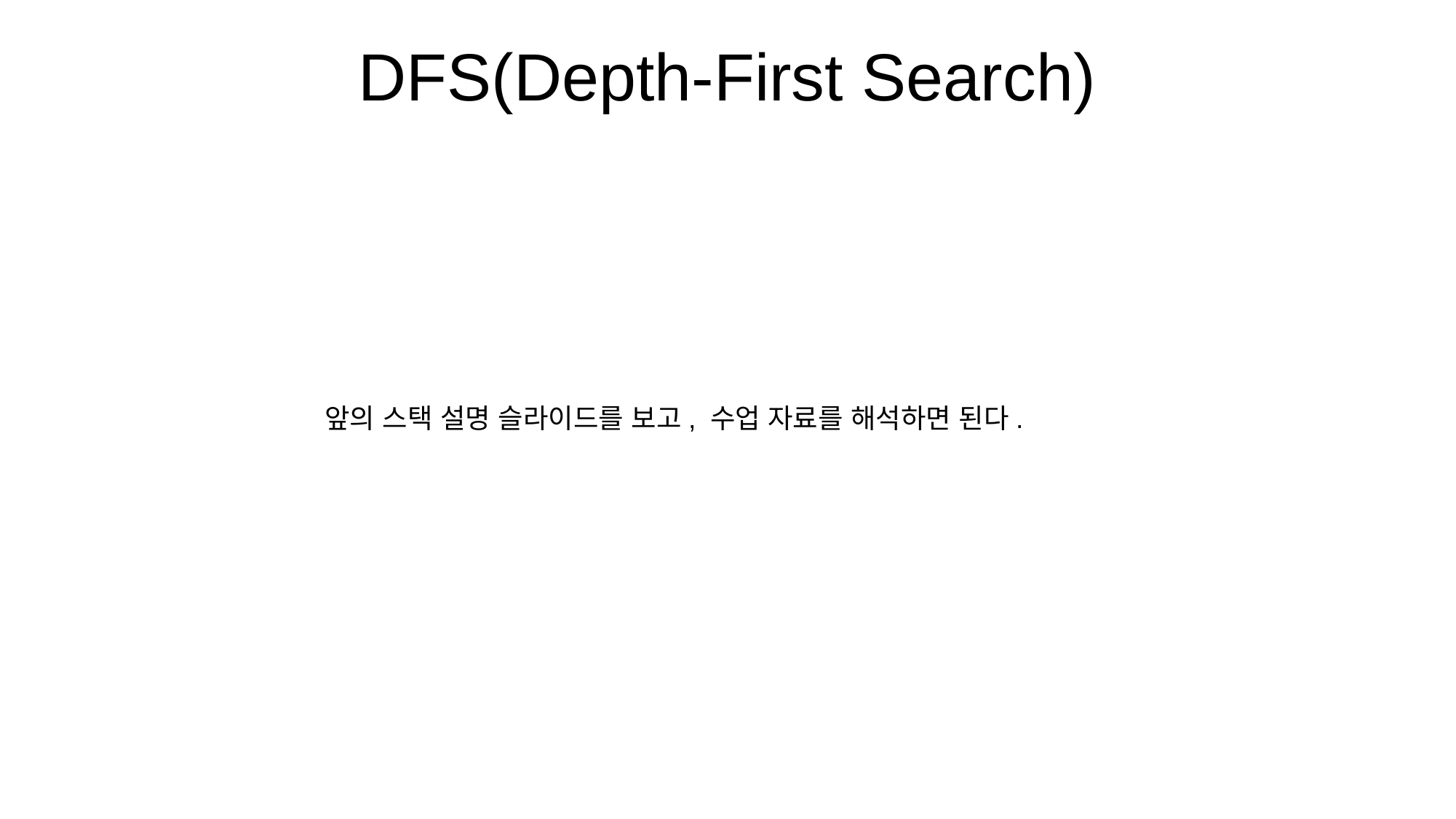

# DFS(Depth-First Search)
앞의 스택 설명 슬라이드를 보고, 수업 자료를 해석하면 된다.